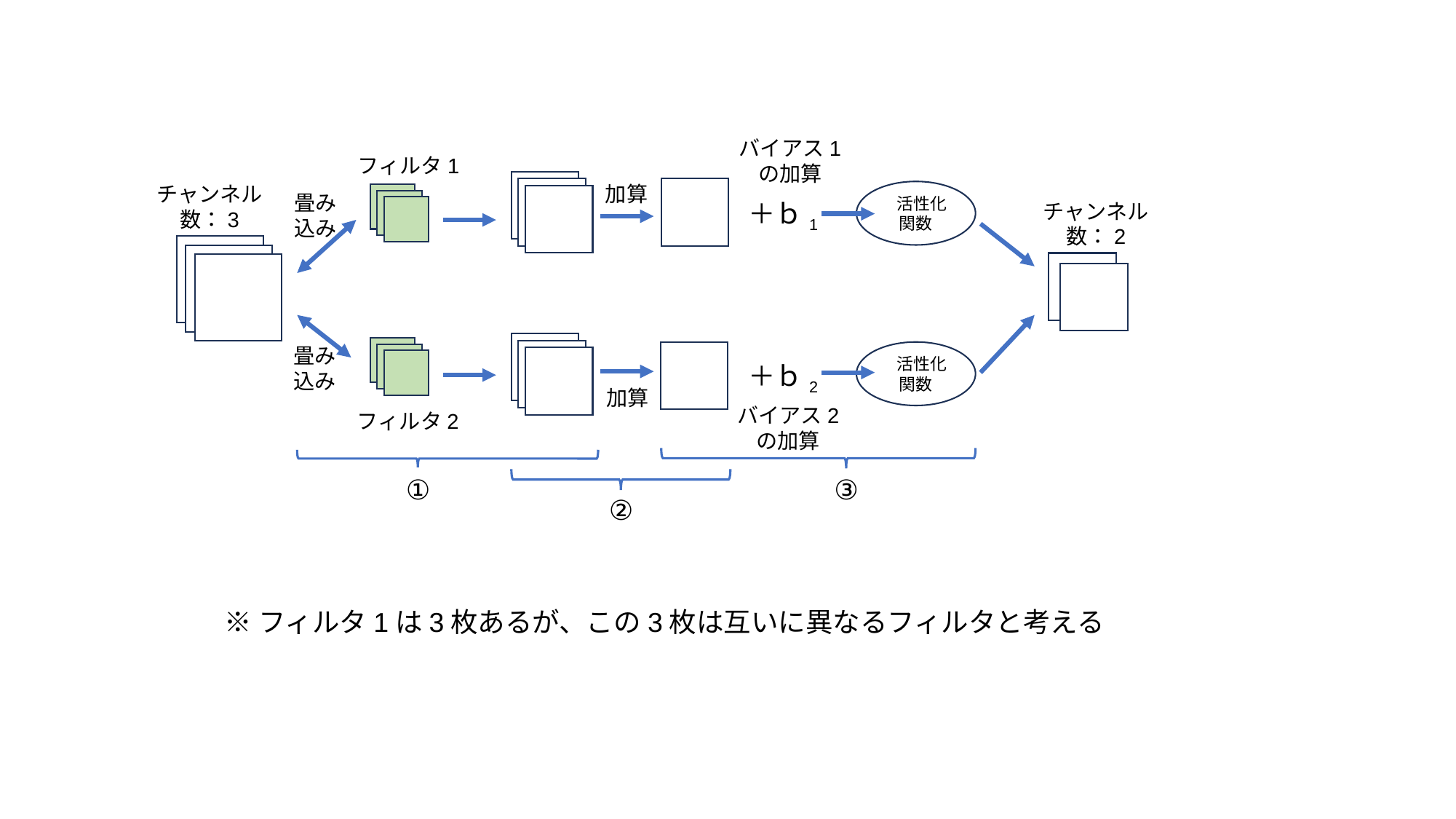

バイアス1
の加算
フィルタ1

チャンネル
数：3
加算

k活性化関数
畳み
込み

＋ｂ1
チャンネル
数：2

畳み
込み

k活性化関数
＋ｂ2

加算
バイアス2
の加算
フィルタ2
①
③
②
※フィルタ1は3枚あるが、この3枚は互いに異なるフィルタと考える